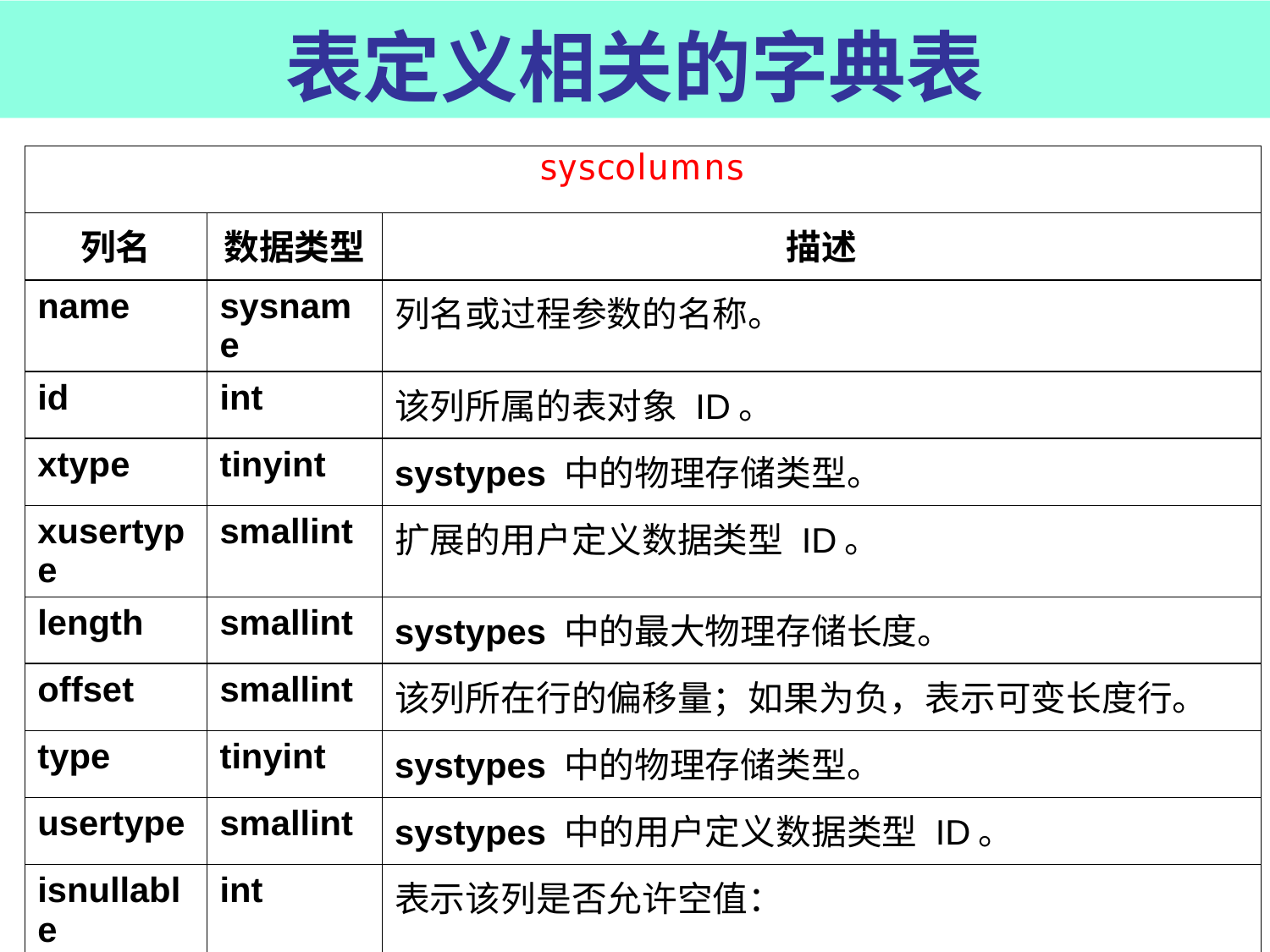

# 表定义相关的字典表
| syscolumns |  |  |
| --- | --- | --- |
| 列名 | 数据类型 | 描述 |
| name | sysname | 列名或过程参数的名称。 |
| id | int | 该列所属的表对象 ID。 |
| xtype | tinyint | systypes 中的物理存储类型。 |
| xusertype | smallint | 扩展的用户定义数据类型 ID。 |
| length | smallint | systypes 中的最大物理存储长度。 |
| offset | smallint | 该列所在行的偏移量；如果为负，表示可变长度行。 |
| type | tinyint | systypes 中的物理存储类型。 |
| usertype | smallint | systypes 中的用户定义数据类型 ID。 |
| isnullable | int | 表示该列是否允许空值： |